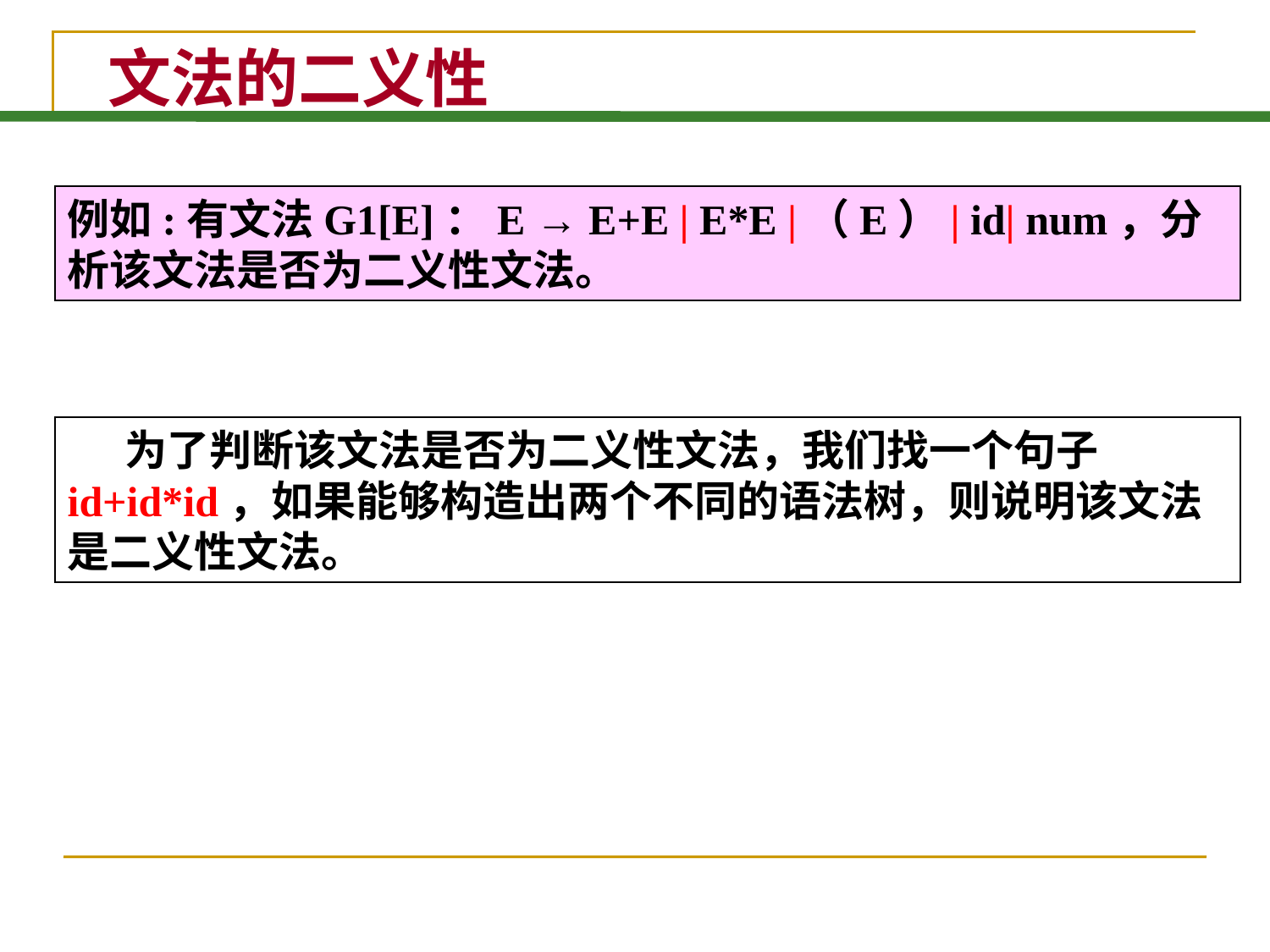

# 文法的二义性

例如:有文法G1[E]：E → E+E | E*E |（E）| id| num，分析该文法是否为二义性文法。
     为了判断该文法是否为二义性文法，我们找一个句子id+id*id，如果能够构造出两个不同的语法树，则说明该文法是二义性文法。
109